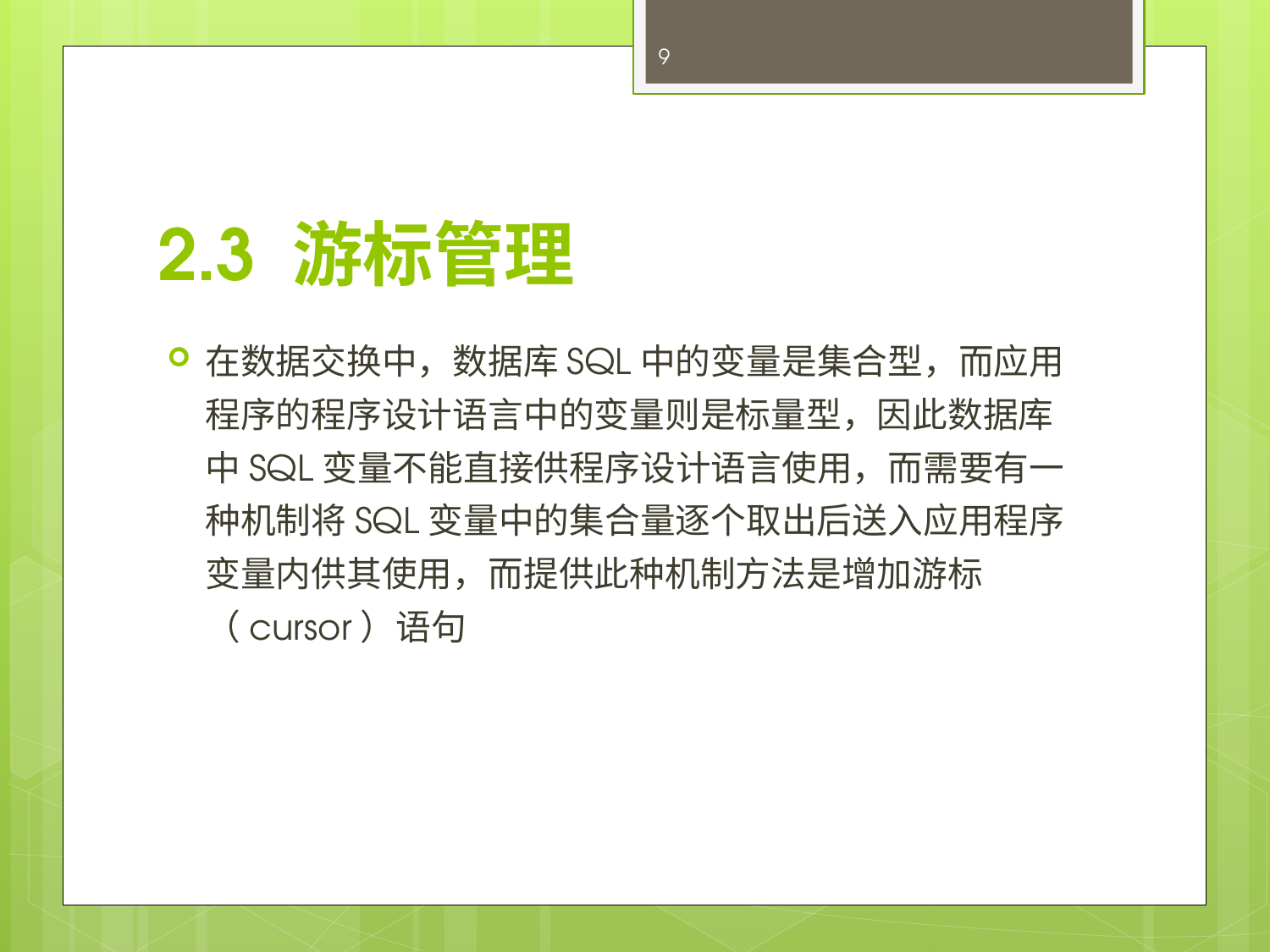

9
# 2.3 游标管理
在数据交换中，数据库SQL中的变量是集合型，而应用程序的程序设计语言中的变量则是标量型，因此数据库中SQL变量不能直接供程序设计语言使用，而需要有一种机制将SQL变量中的集合量逐个取出后送入应用程序变量内供其使用，而提供此种机制方法是增加游标（cursor）语句